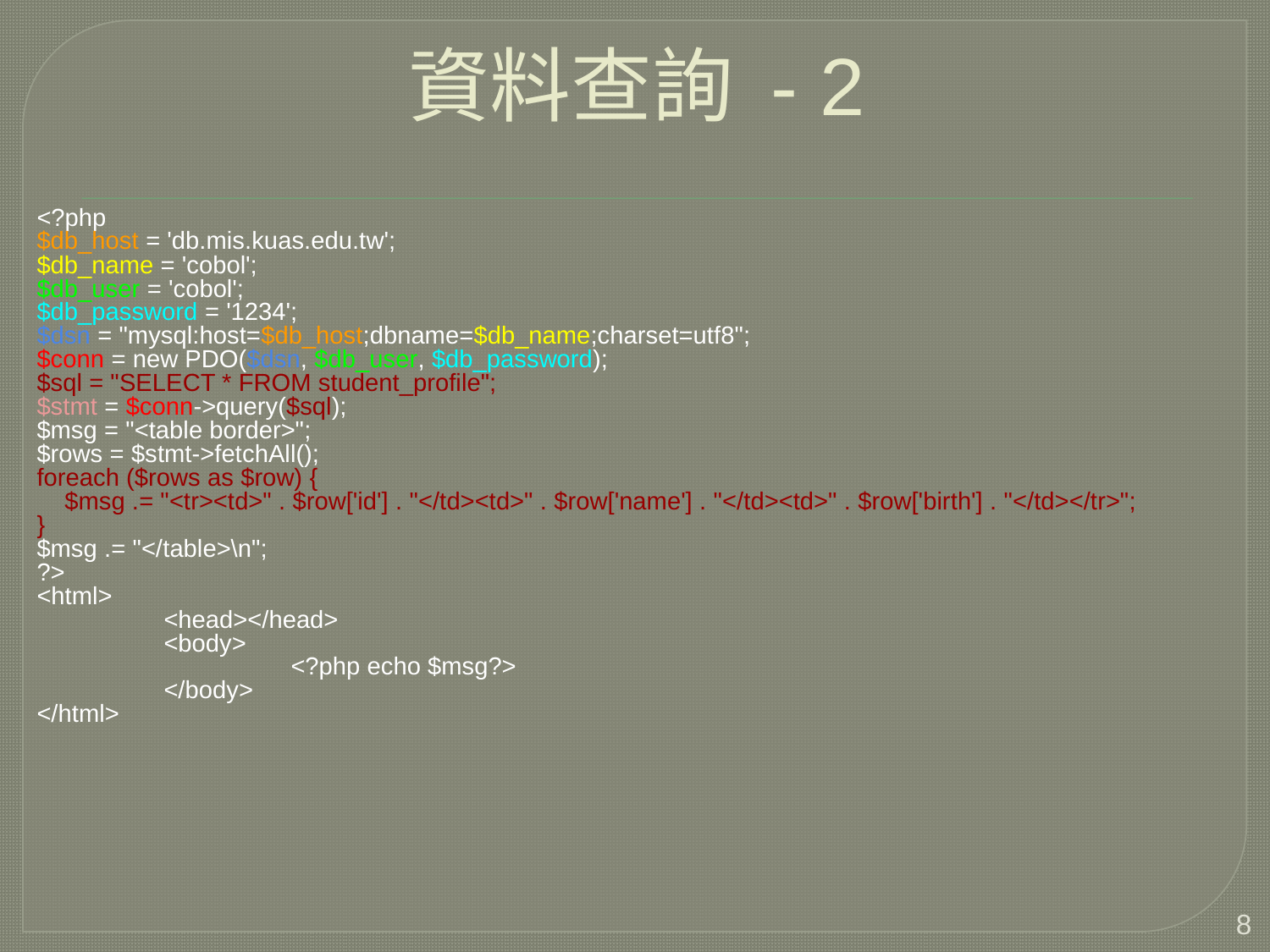

# 資料查詢 - 2
<?php
$db_host = 'db.mis.kuas.edu.tw';
$db_name = 'cobol';
$db_user = 'cobol';
$db_password = '1234';
$dsn = "mysql:host=$db_host;dbname=$db_name;charset=utf8";
$conn = new PDO($dsn, $db_user, $db_password);
$sql = "SELECT * FROM student_profile";
$stmt = $conn->query($sql);
$msg = "<table border>";
$rows = $stmt->fetchAll();
foreach ($rows as $row) {
    $msg .= "<tr><td>" . $row['id'] . "</td><td>" . $row['name'] . "</td><td>" . $row['birth'] . "</td></tr>";
}
$msg .= "</table>\n";
?>
<html>
	<head></head>
	<body>
		<?php echo $msg?>
	</body>
</html>

8